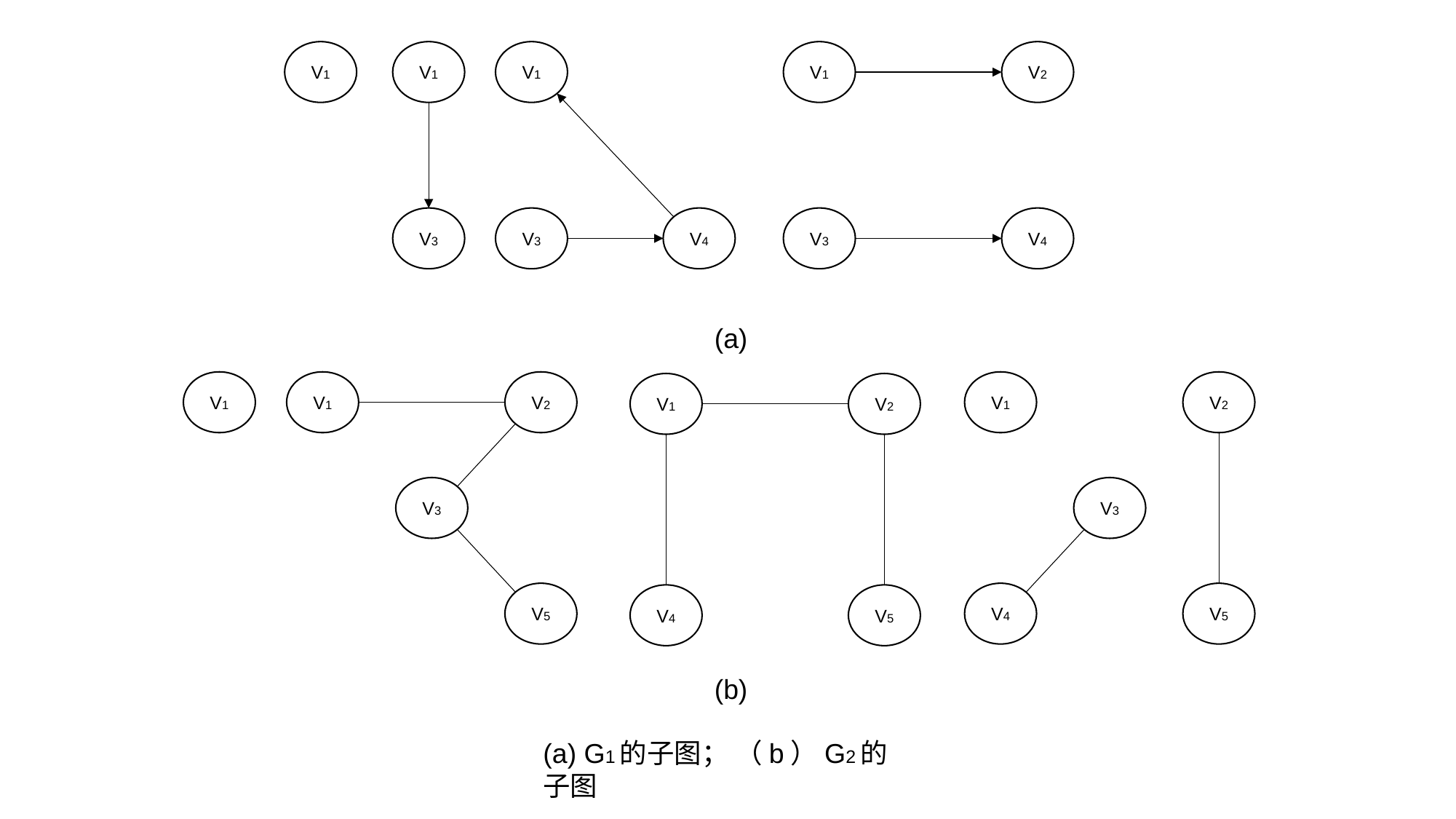

V1
V1
V1
V1
V2
V3
V3
V4
V3
V4
(a)
V1
V1
V2
V1
V2
V1
V2
V3
V3
V5
V4
V5
V4
V5
(b)
(a) G1的子图； （b）G2的子图